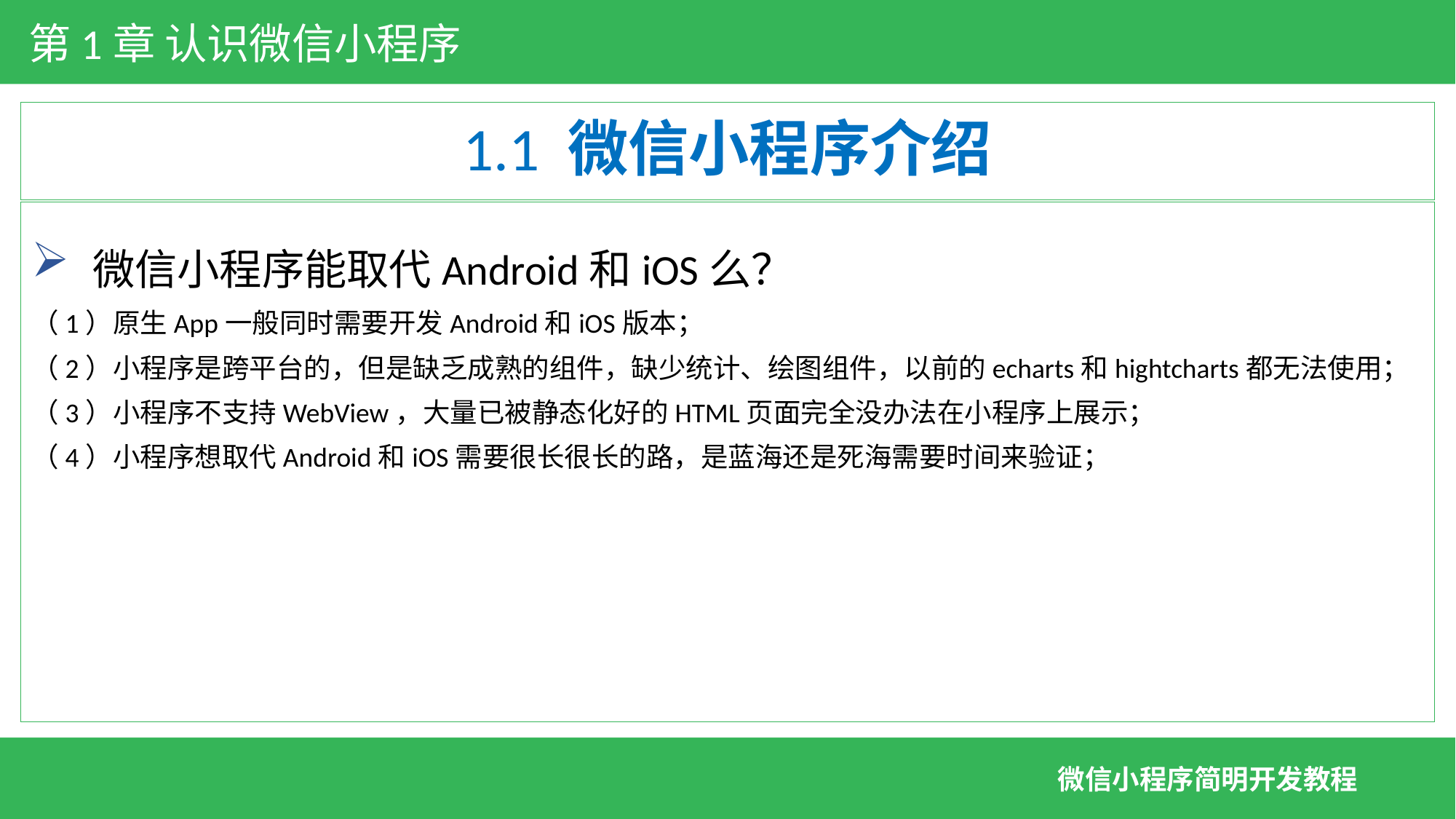

第1章 认识微信小程序

# 1.1 微信小程序介绍
 微信小程序能取代Android和iOS么？
（1）原生App一般同时需要开发Android和iOS版本；
（2）小程序是跨平台的，但是缺乏成熟的组件，缺少统计、绘图组件，以前的echarts和hightcharts都无法使用；
（3）小程序不支持WebView，大量已被静态化好的HTML页面完全没办法在小程序上展示；
（4）小程序想取代Android和iOS需要很长很长的路，是蓝海还是死海需要时间来验证；
微信小程序简明开发教程